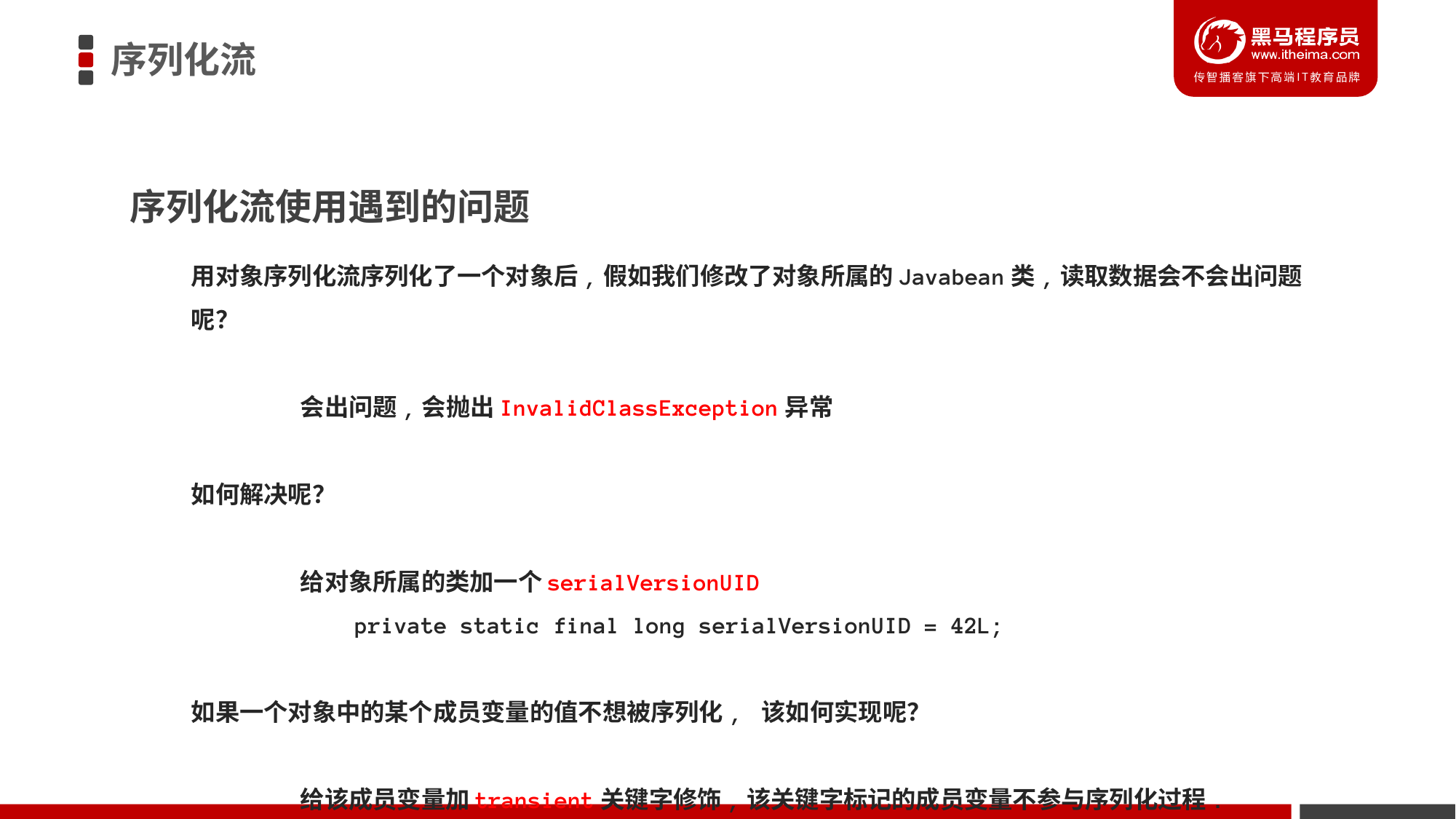

序列化流
序列化流使用遇到的问题
用对象序列化流序列化了一个对象后,假如我们修改了对象所属的Javabean类,读取数据会不会出问题呢？

	会出问题,会抛出InvalidClassException异常

如何解决呢？

	给对象所属的类加一个serialVersionUID
	private static final long serialVersionUID = 42L;

如果一个对象中的某个成员变量的值不想被序列化, 该如何实现呢？

	给该成员变量加transient关键字修饰,该关键字标记的成员变量不参与序列化过程.